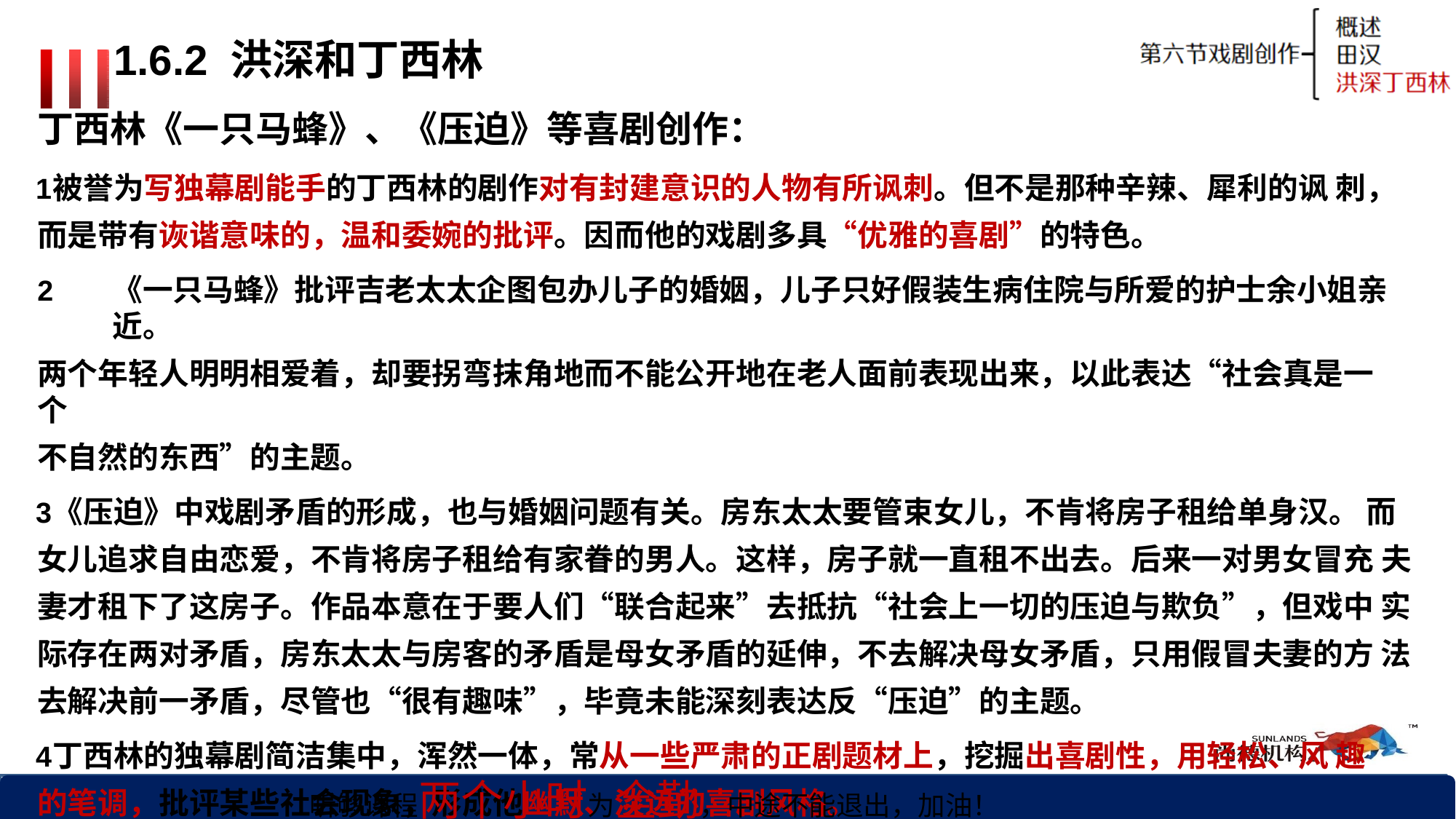

# 1.6.2 洪深和丁西林

丁西林《一只马蜂》、《压迫》等喜剧创作：
被誉为写独幕剧能手的丁西林的剧作对有封建意识的人物有所讽刺。但不是那种辛辣、犀利的讽 刺，而是带有诙谐意味的，温和委婉的批评。因而他的戏剧多具“优雅的喜剧”的特色。
《一只马蜂》批评吉老太太企图包办儿子的婚姻，儿子只好假装生病住院与所爱的护士余小姐亲近。
两个年轻人明明相爱着，却要拐弯抹角地而不能公开地在老人面前表现出来，以此表达“社会真是一个
不自然的东西”的主题。
《压迫》中戏剧矛盾的形成，也与婚姻问题有关。房东太太要管束女儿，不肯将房子租给单身汉。 而女儿追求自由恋爱，不肯将房子租给有家眷的男人。这样，房子就一直租不出去。后来一对男女冒充 夫妻才租下了这房子。作品本意在于要人们“联合起来”去抵抗“社会上一切的压迫与欺负”，但戏中 实际存在两对矛盾，房东太太与房客的矛盾是母女矛盾的延伸，不去解决母女矛盾，只用假冒夫妻的方 法去解决前一矛盾，尽管也“很有趣味”，毕竟未能深刻表达反“压迫”的主题。
丁西林的独幕剧简洁集中，浑然一体，常从一些严肃的正剧题材上，挖掘出喜剧性，用轻松、风 趣的笔调，批评某些社会现象，形成他幽默、淡远的喜剧风格。

听够课程两个小时为全勤，中途不能退出，加油！